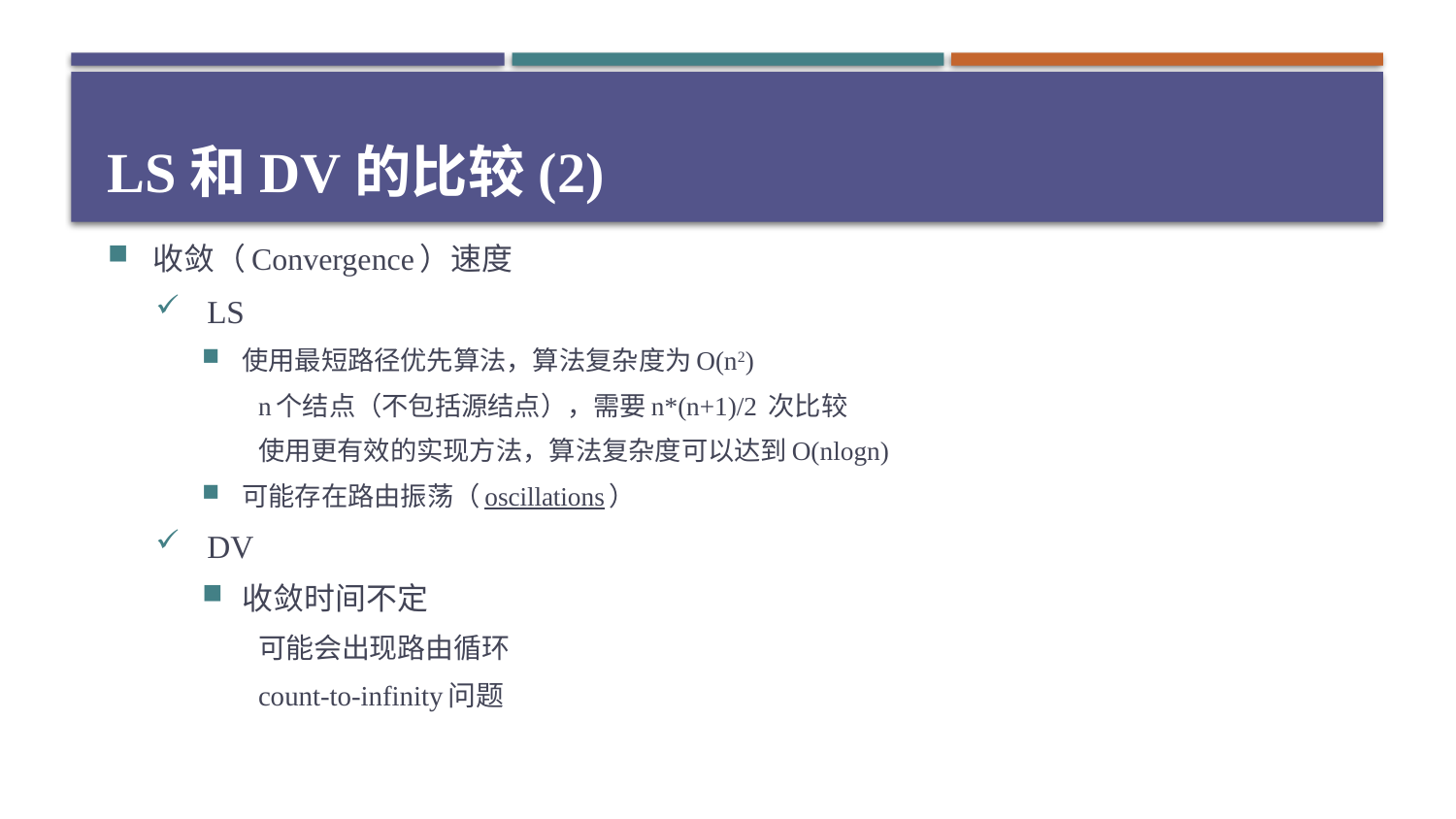

# LS和DV的比较(2)
收敛（Convergence）速度
LS
使用最短路径优先算法，算法复杂度为O(n2)
n个结点（不包括源结点），需要n*(n+1)/2 次比较
使用更有效的实现方法，算法复杂度可以达到O(nlogn)
可能存在路由振荡（oscillations）
DV
收敛时间不定
可能会出现路由循环
count-to-infinity问题